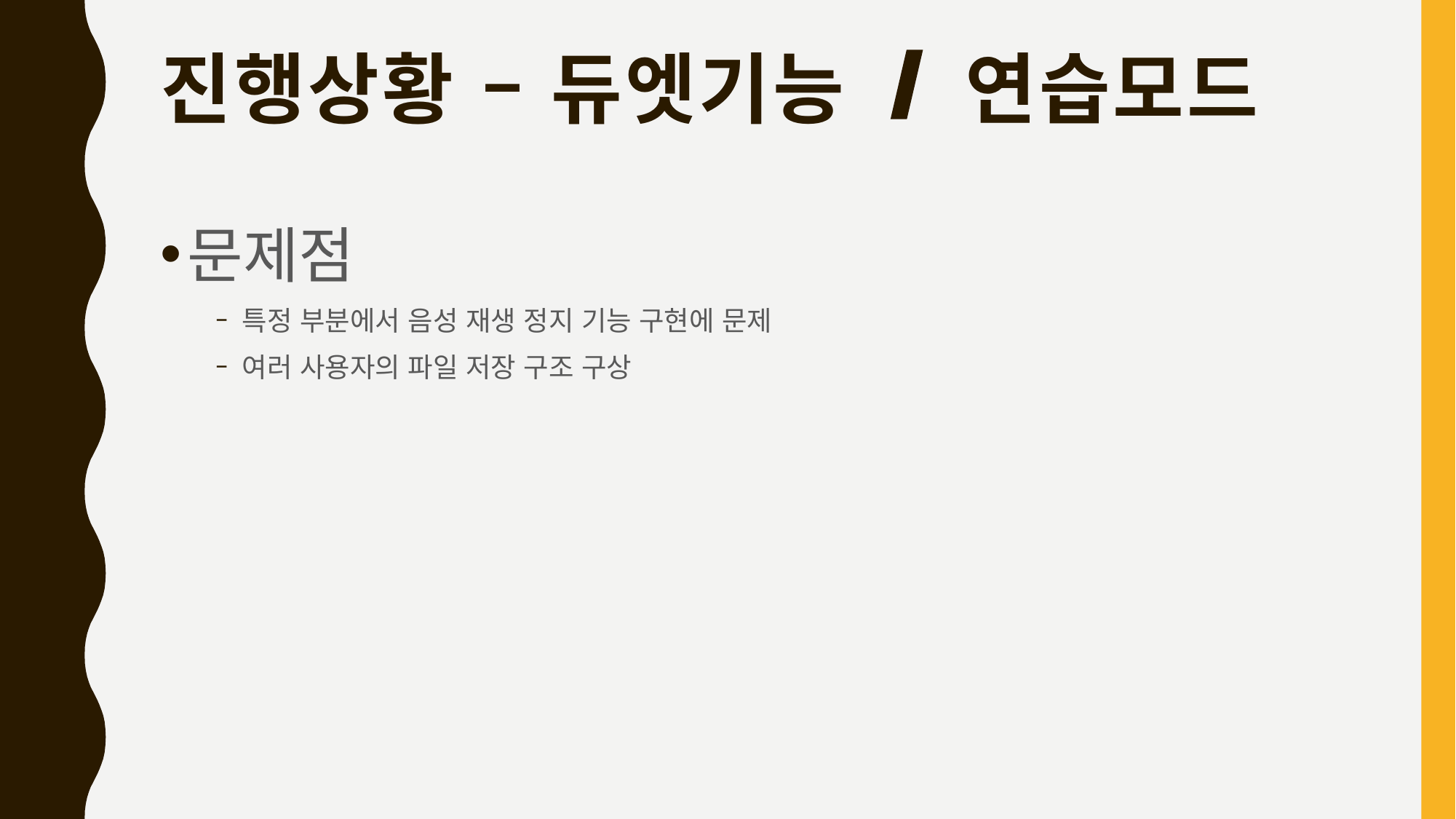

# 진행상황 – 듀엣기능 / 연습모드
문제점
특정 부분에서 음성 재생 정지 기능 구현에 문제
여러 사용자의 파일 저장 구조 구상